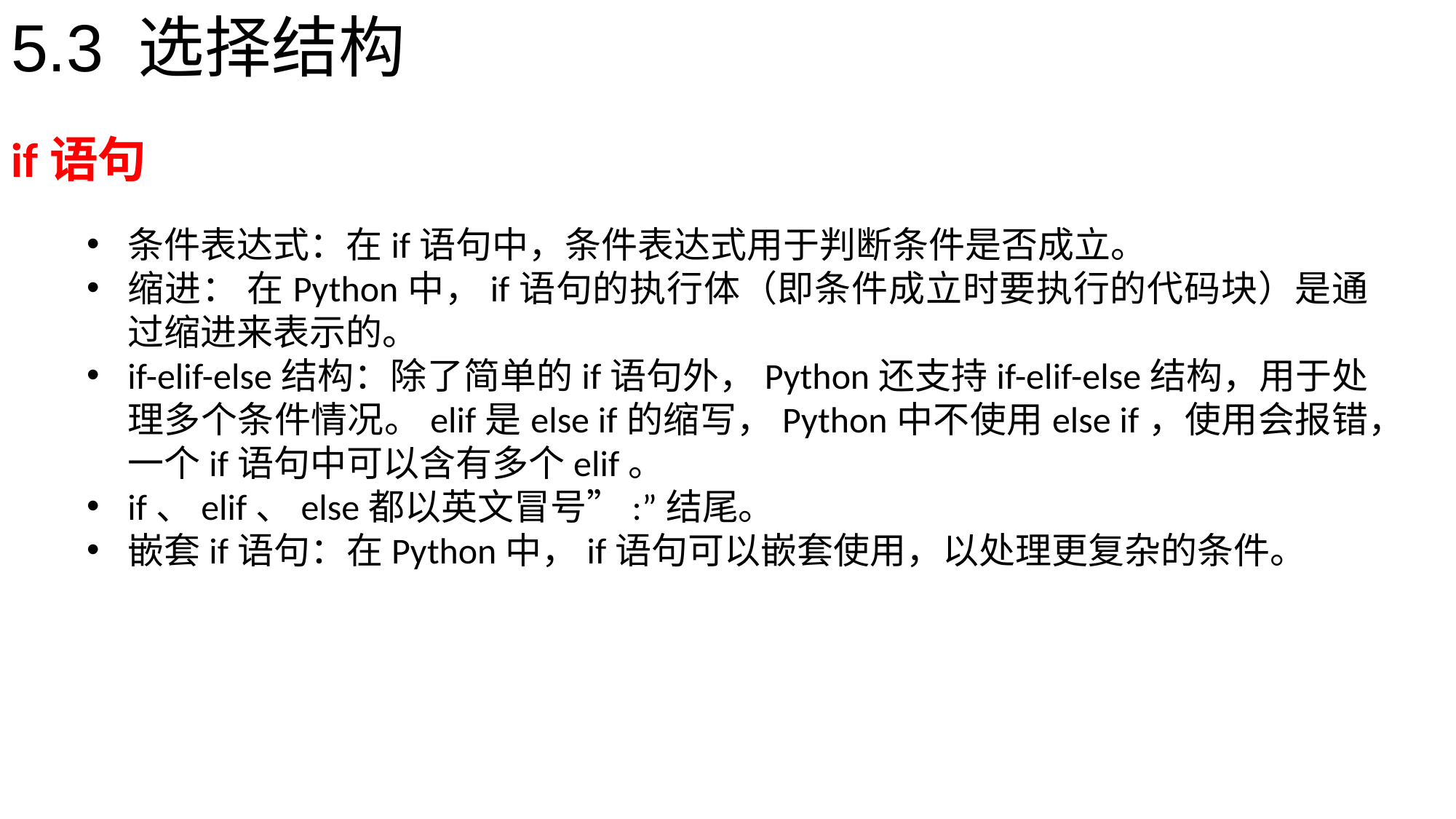

# 5.3 选择结构
if语句
条件表达式：在if语句中，条件表达式用于判断条件是否成立。
缩进： 在Python中，if语句的执行体（即条件成立时要执行的代码块）是通过缩进来表示的。
if-elif-else结构：除了简单的if语句外，Python还支持if-elif-else结构，用于处理多个条件情况。elif是else if的缩写，Python中不使用else if，使用会报错，一个if语句中可以含有多个elif。
if、elif、else都以英文冒号”:”结尾。
嵌套if语句：在Python中，if语句可以嵌套使用，以处理更复杂的条件。